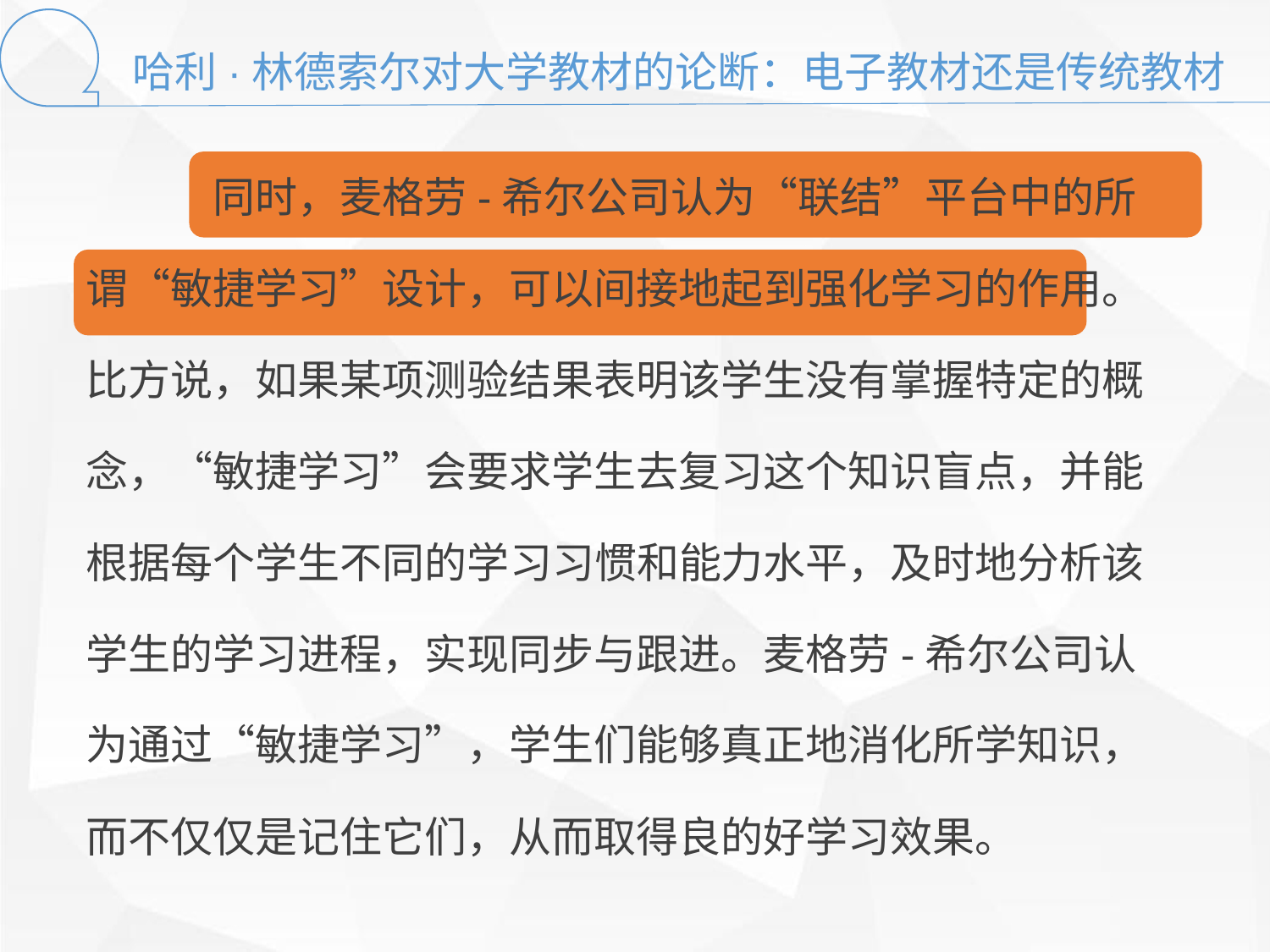

哈利·林德索尔对大学教材的论断：电子教材还是传统教材
	同时，麦格劳-希尔公司认为“联结”平台中的所谓“敏捷学习”设计，可以间接地起到强化学习的作用。比方说，如果某项测验结果表明该学生没有掌握特定的概念，“敏捷学习”会要求学生去复习这个知识盲点，并能根据每个学生不同的学习习惯和能力水平，及时地分析该学生的学习进程，实现同步与跟进。麦格劳-希尔公司认为通过“敏捷学习”，学生们能够真正地消化所学知识，而不仅仅是记住它们，从而取得良的好学习效果。